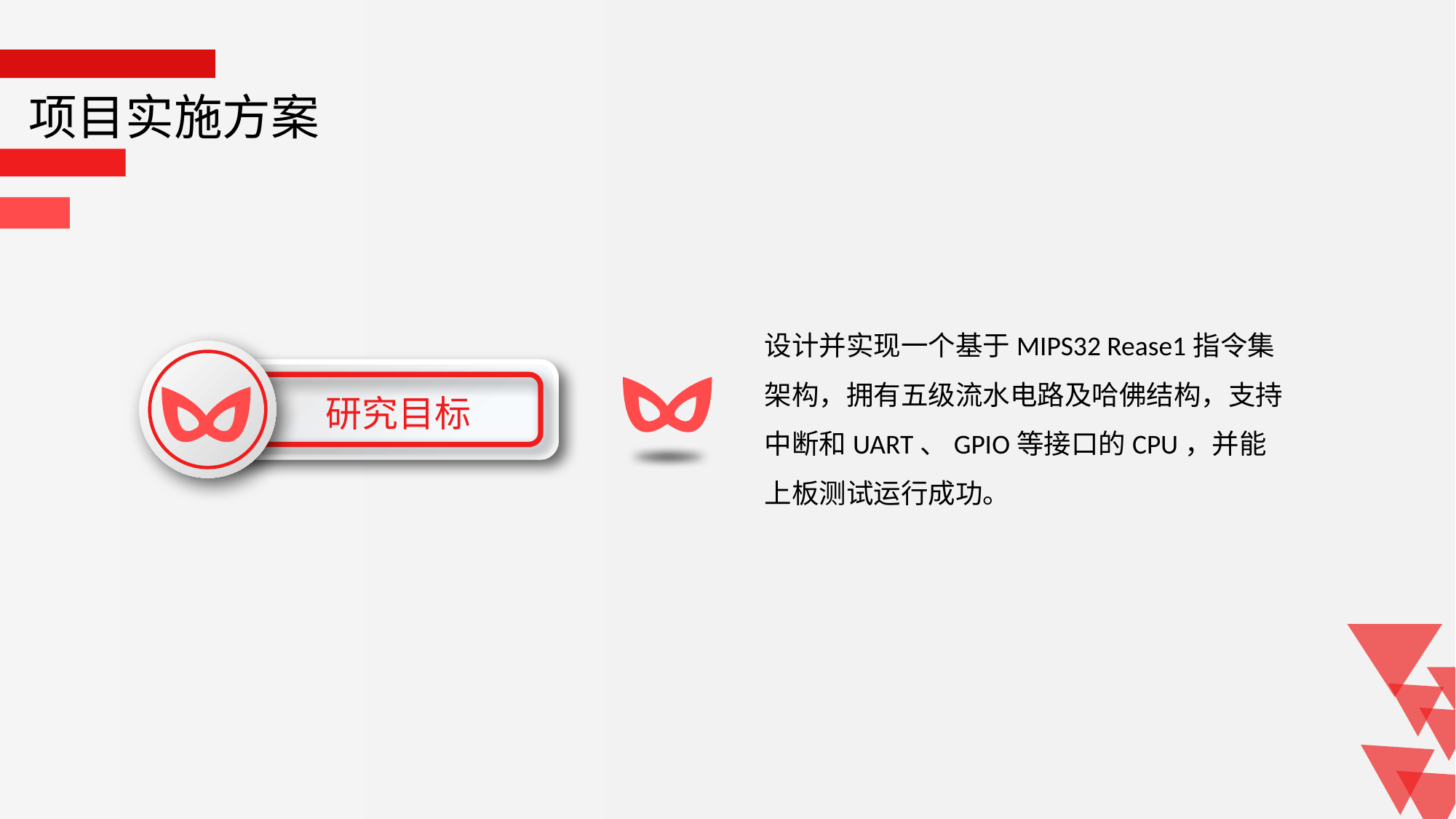

项目实施方案

设计并实现一个基于MIPS32 Rease1指令集架构，拥有五级流水电路及哈佛结构，支持中断和UART、GPIO等接口的CPU，并能上板测试运行成功。

研究目标